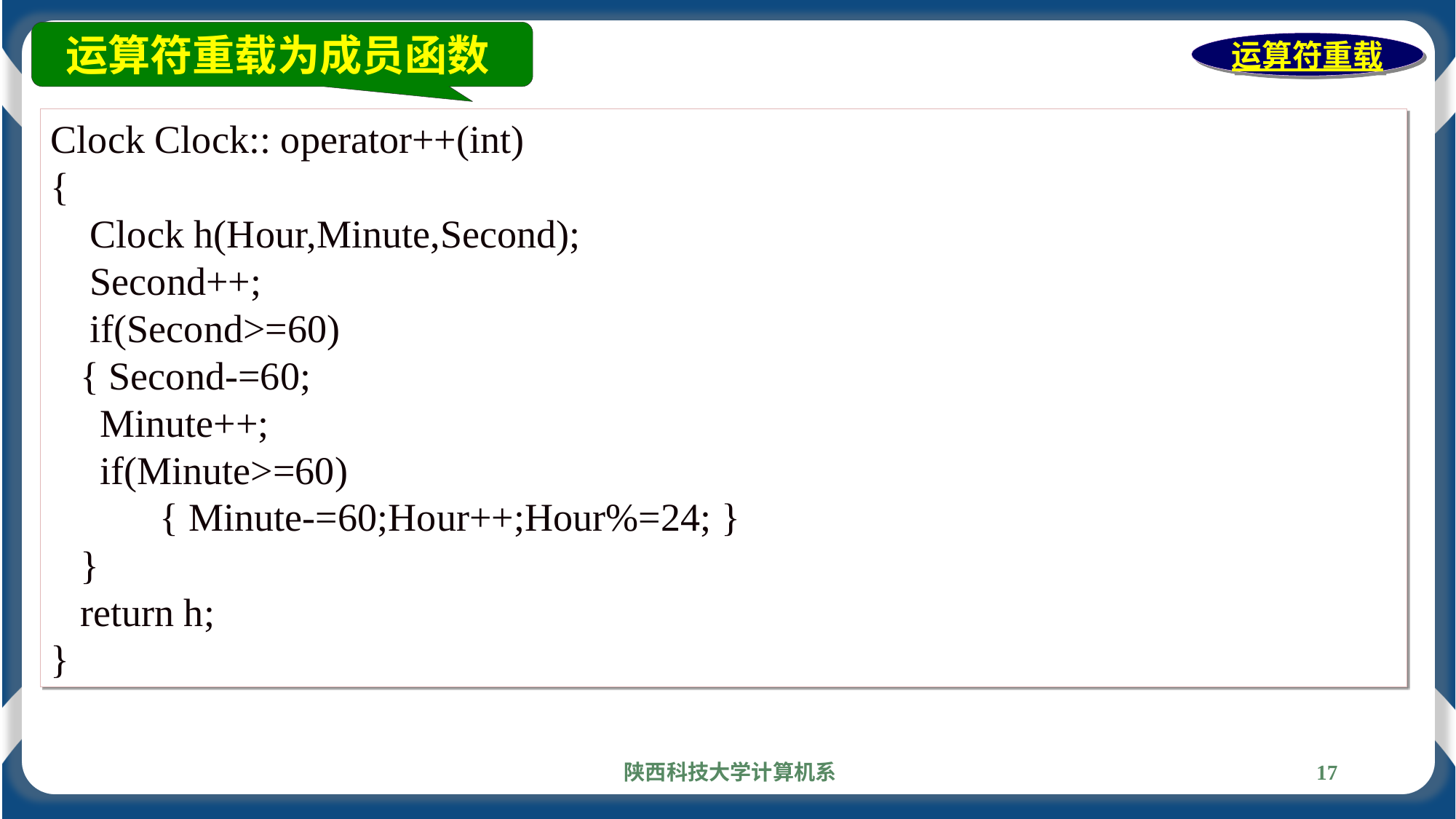

运算符重载为成员函数
运算符重载
Clock Clock:: operator++(int)
{
    Clock h(Hour,Minute,Second);
    Second++;
    if(Second>=60)
   { Second-=60;
     Minute++;
     if(Minute>=60)
	{ Minute-=60;Hour++;Hour%=24; }
   }
   return h;
}
陕西科技大学计算机系
17